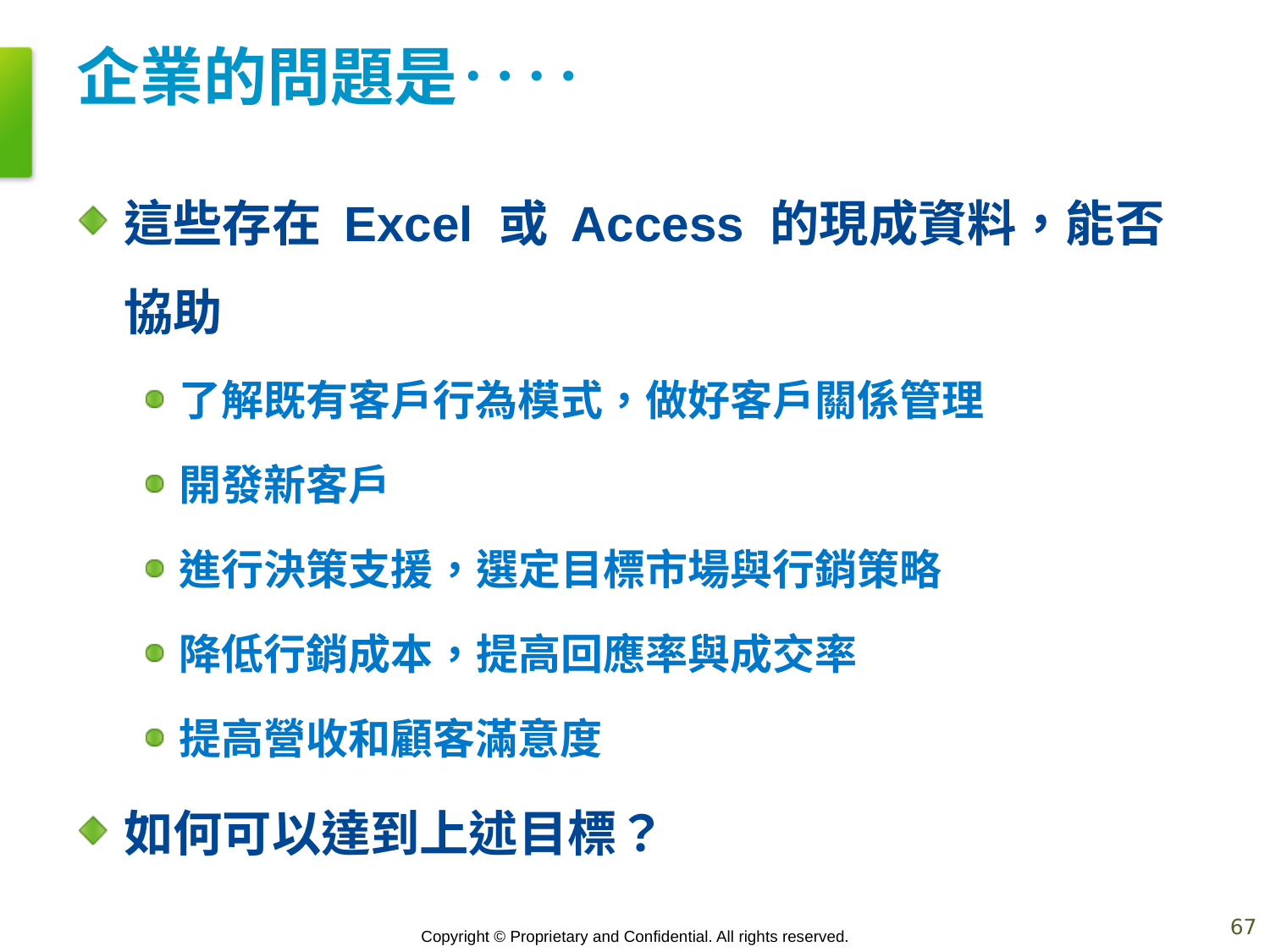

# 企業的問題是‥‥
這些存在 Excel 或 Access 的現成資料，能否協助
了解既有客戶行為模式，做好客戶關係管理
開發新客戶
進行決策支援，選定目標市場與行銷策略
降低行銷成本，提高回應率與成交率
提高營收和顧客滿意度
如何可以達到上述目標？
67